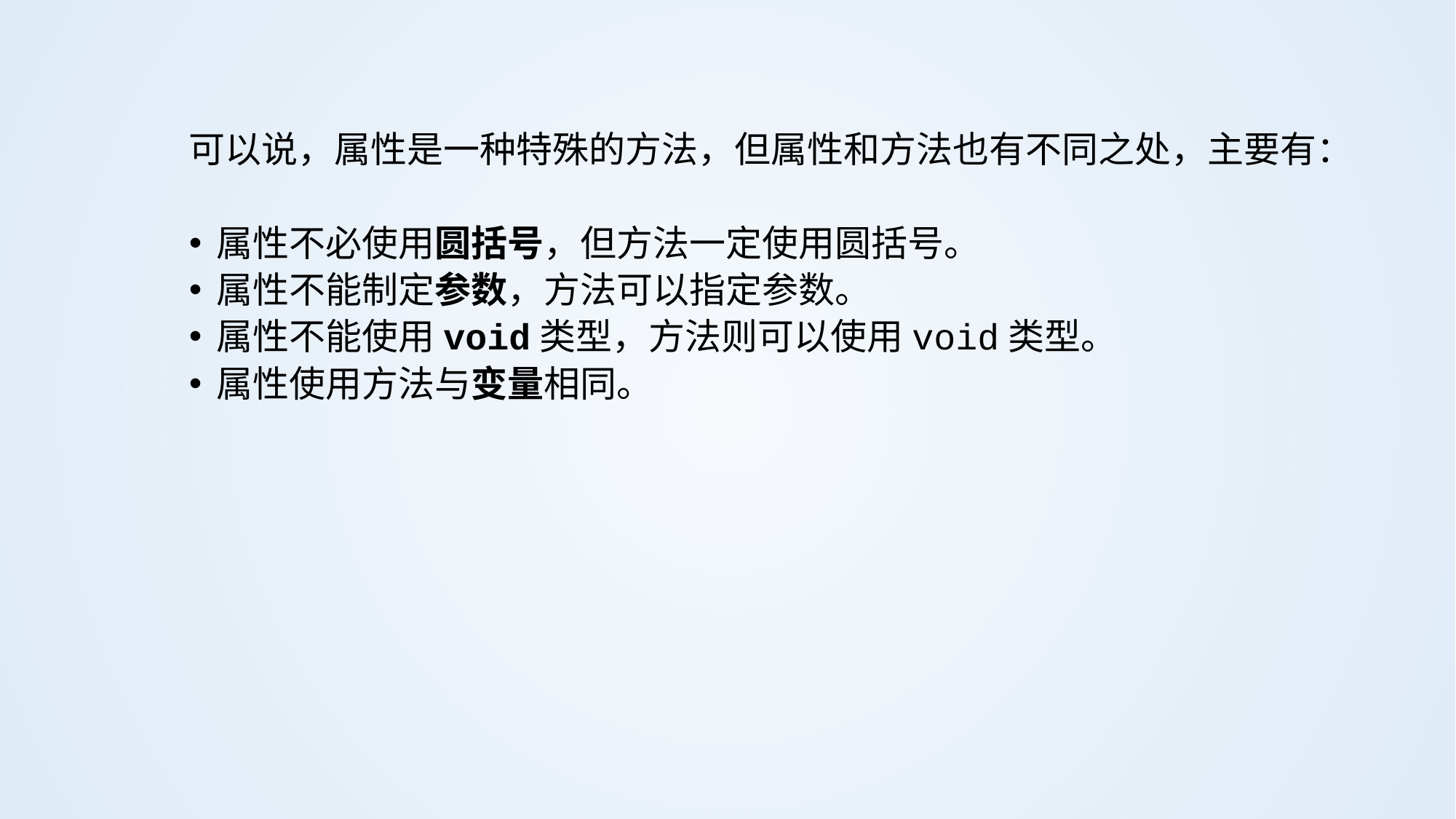

可以说，属性是一种特殊的方法，但属性和方法也有不同之处，主要有：

属性不必使用圆括号，但方法一定使用圆括号。
属性不能制定参数，方法可以指定参数。
属性不能使用void类型，方法则可以使用void类型。
属性使用方法与变量相同。